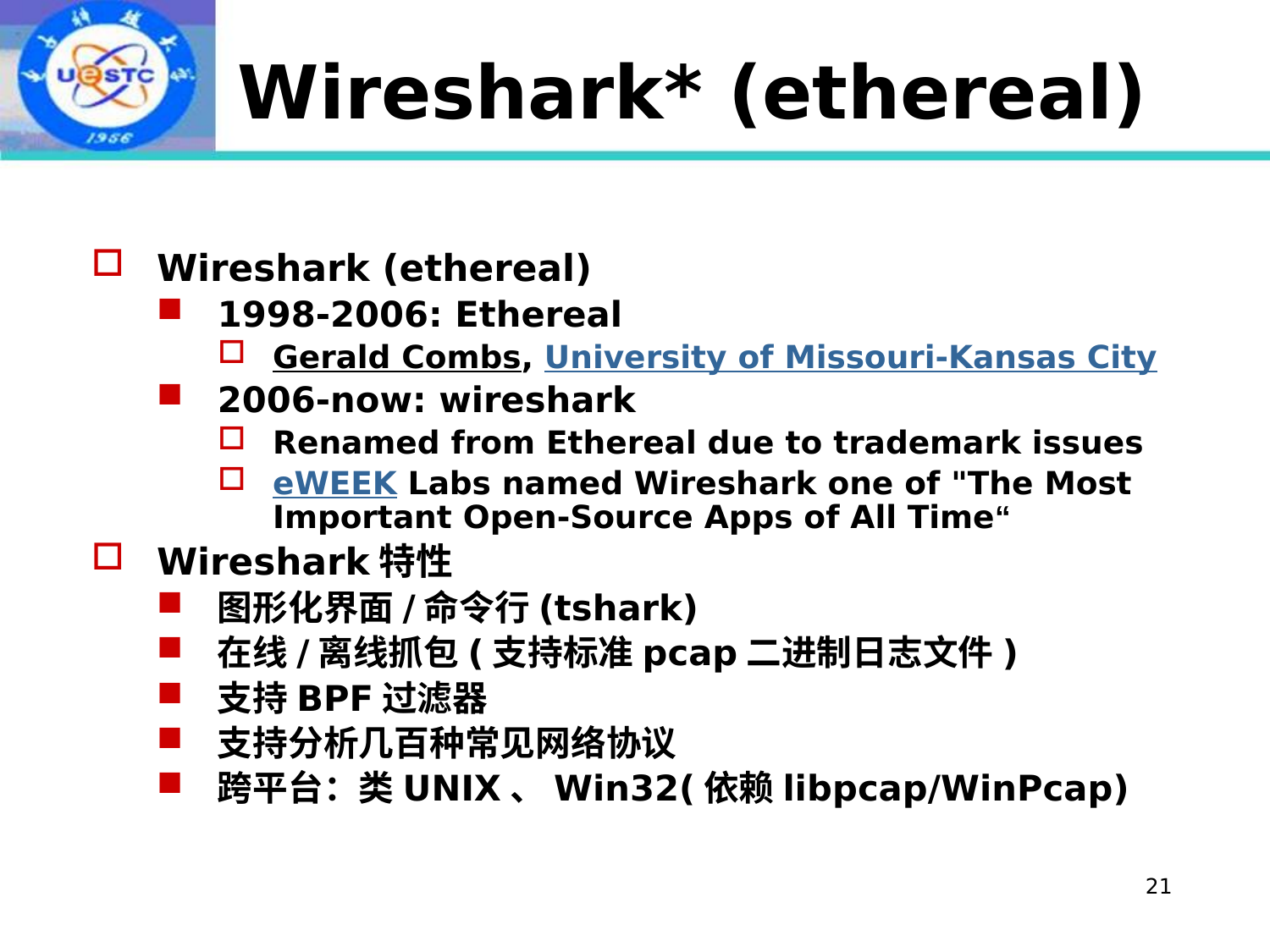

# Wireshark* (ethereal)
Wireshark (ethereal)
1998-2006: Ethereal
Gerald Combs, University of Missouri-Kansas City
2006-now: wireshark
Renamed from Ethereal due to trademark issues
eWEEK Labs named Wireshark one of "The Most Important Open-Source Apps of All Time“
Wireshark特性
图形化界面/命令行(tshark)
在线/离线抓包(支持标准pcap二进制日志文件)
支持BPF过滤器
支持分析几百种常见网络协议
跨平台：类UNIX、Win32(依赖libpcap/WinPcap)
21